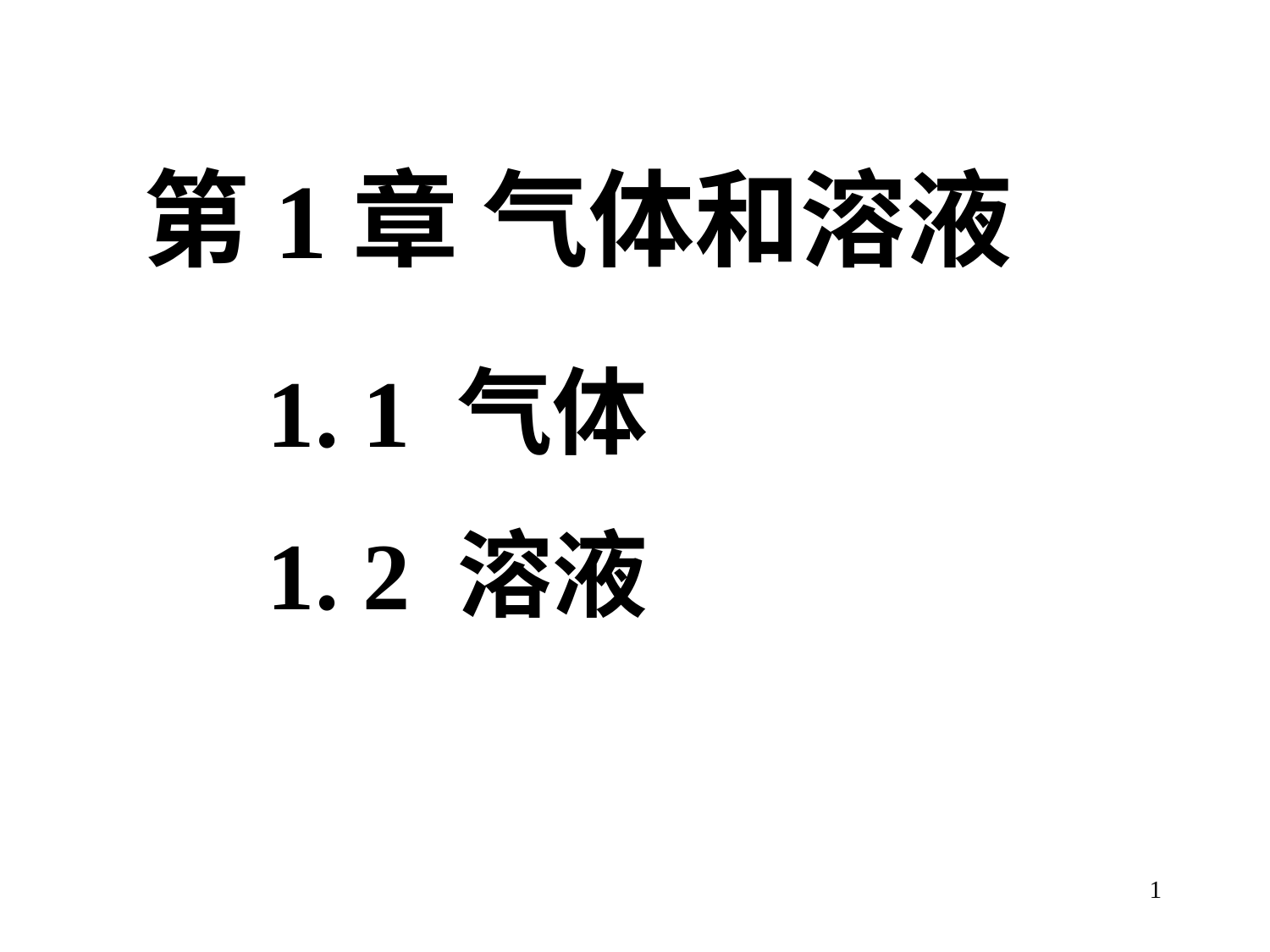

第1章 气体和溶液
1. 1 气体
1. 2 溶液
1